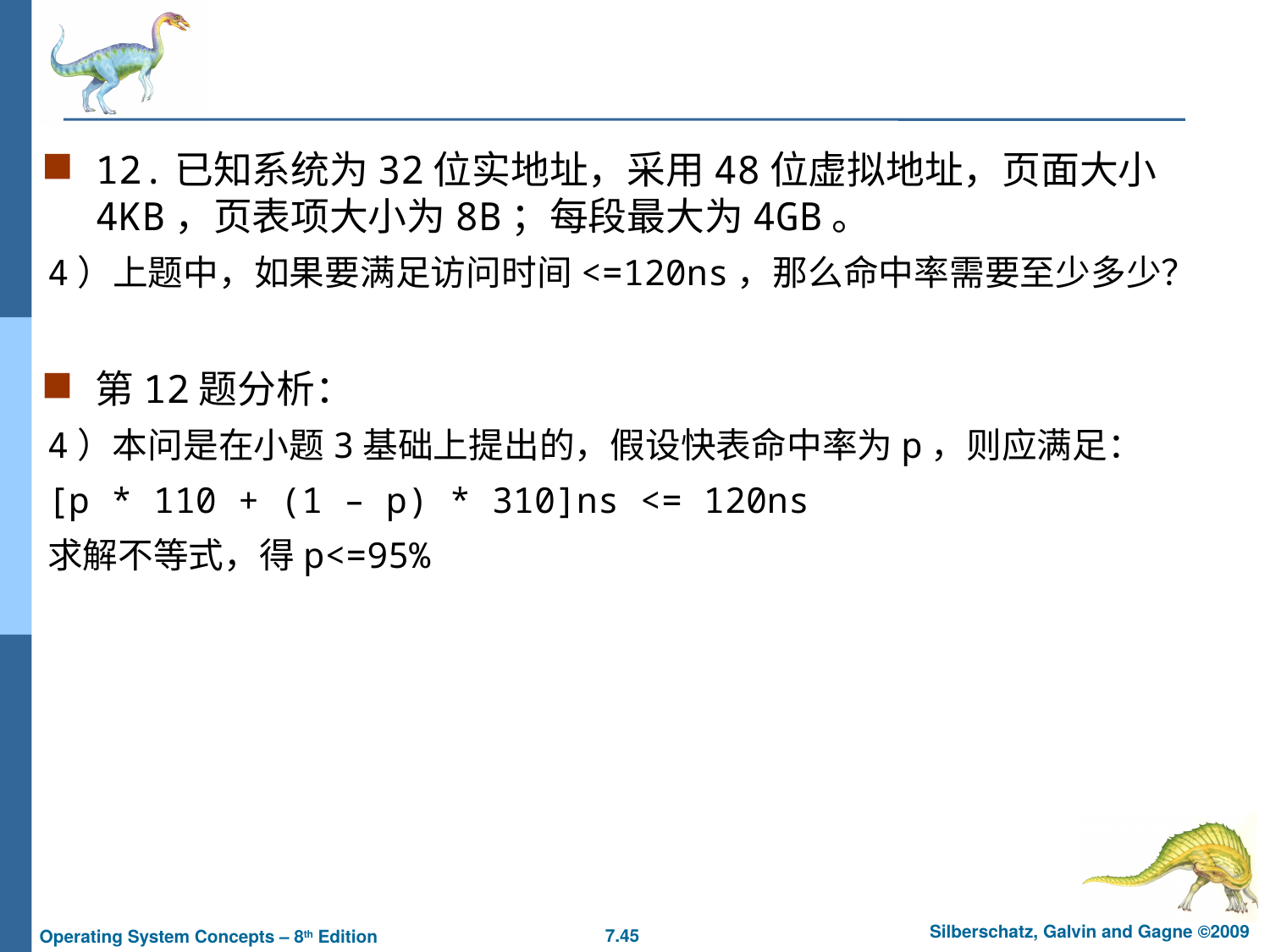

#
12.已知系统为32位实地址，采用48位虚拟地址，页面大小4KB，页表项大小为8B；每段最大为4GB。
4）上题中，如果要满足访问时间<=120ns，那么命中率需要至少多少？
第12题分析：
4）本问是在小题3基础上提出的，假设快表命中率为p，则应满足：
[p * 110 + (1 – p) * 310]ns <= 120ns
求解不等式，得p<=95%